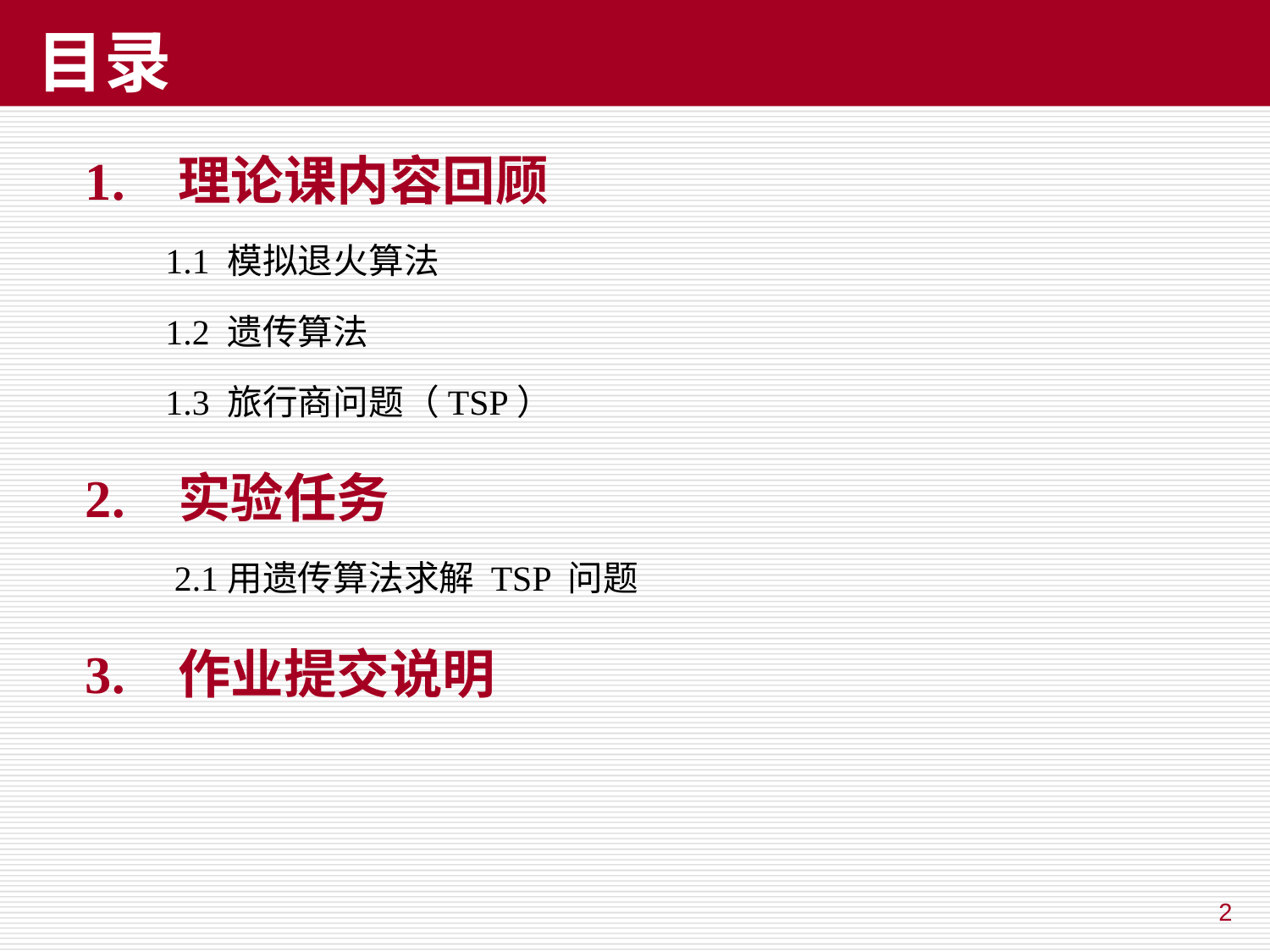

# 目录
1.   理论课内容回顾
         1.1 模拟退火算法
         1.2 遗传算法
         1.3 旅行商问题（TSP）
2.   实验任务
          2.1用遗传算法求解 TSP 问题
3.   作业提交说明

2